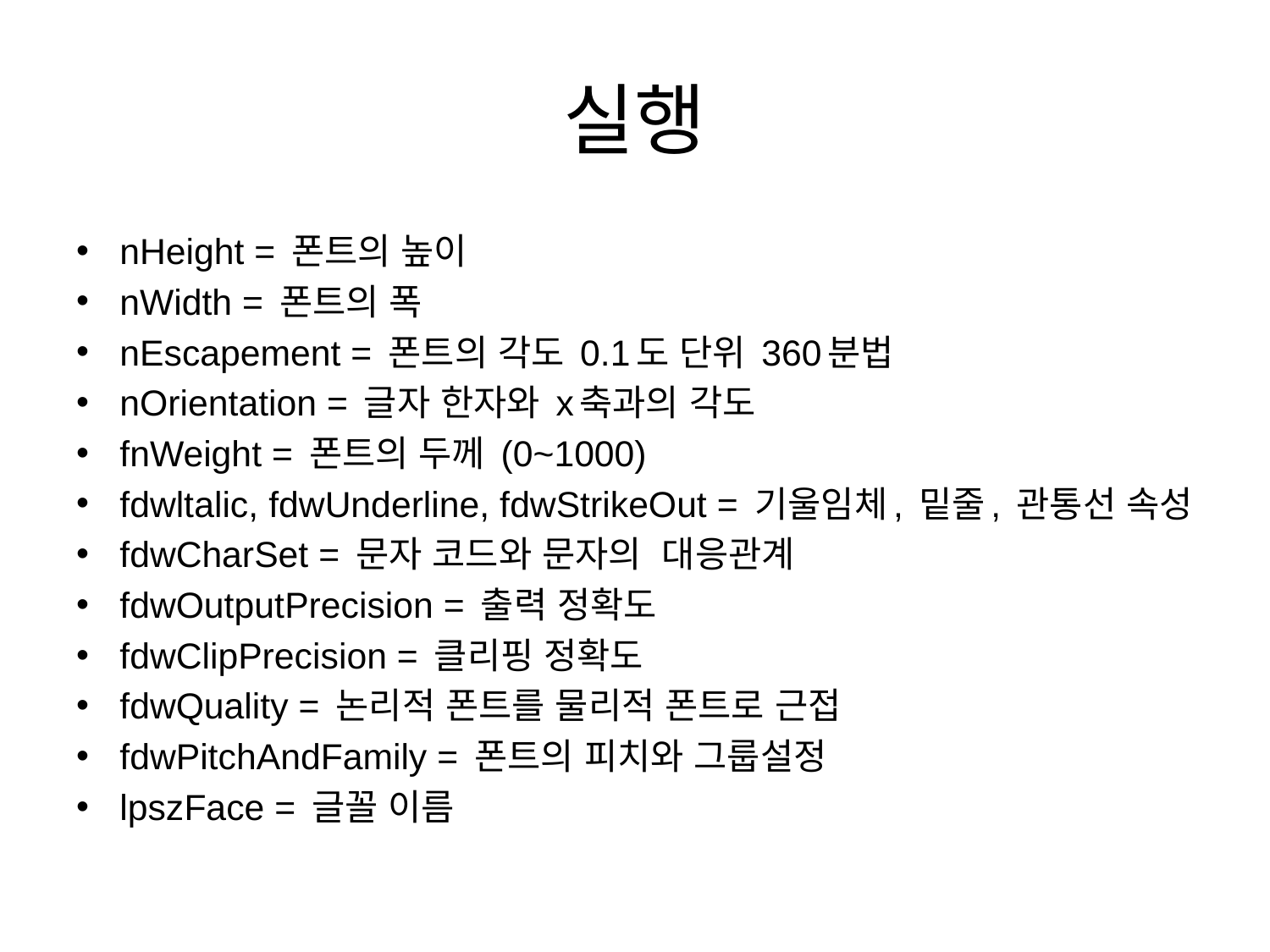

# 실행
nHeight = 폰트의 높이
nWidth = 폰트의 폭
nEscapement = 폰트의 각도 0.1도 단위 360분법
nOrientation = 글자 한자와 x축과의 각도
fnWeight = 폰트의 두께 (0~1000)
fdwltalic, fdwUnderline, fdwStrikeOut = 기울임체, 밑줄, 관통선 속성
fdwCharSet = 문자 코드와 문자의  대응관계
fdwOutputPrecision = 출력 정확도
fdwClipPrecision = 클리핑 정확도
fdwQuality = 논리적 폰트를 물리적 폰트로 근접
fdwPitchAndFamily = 폰트의 피치와 그룹설정
lpszFace = 글꼴 이름